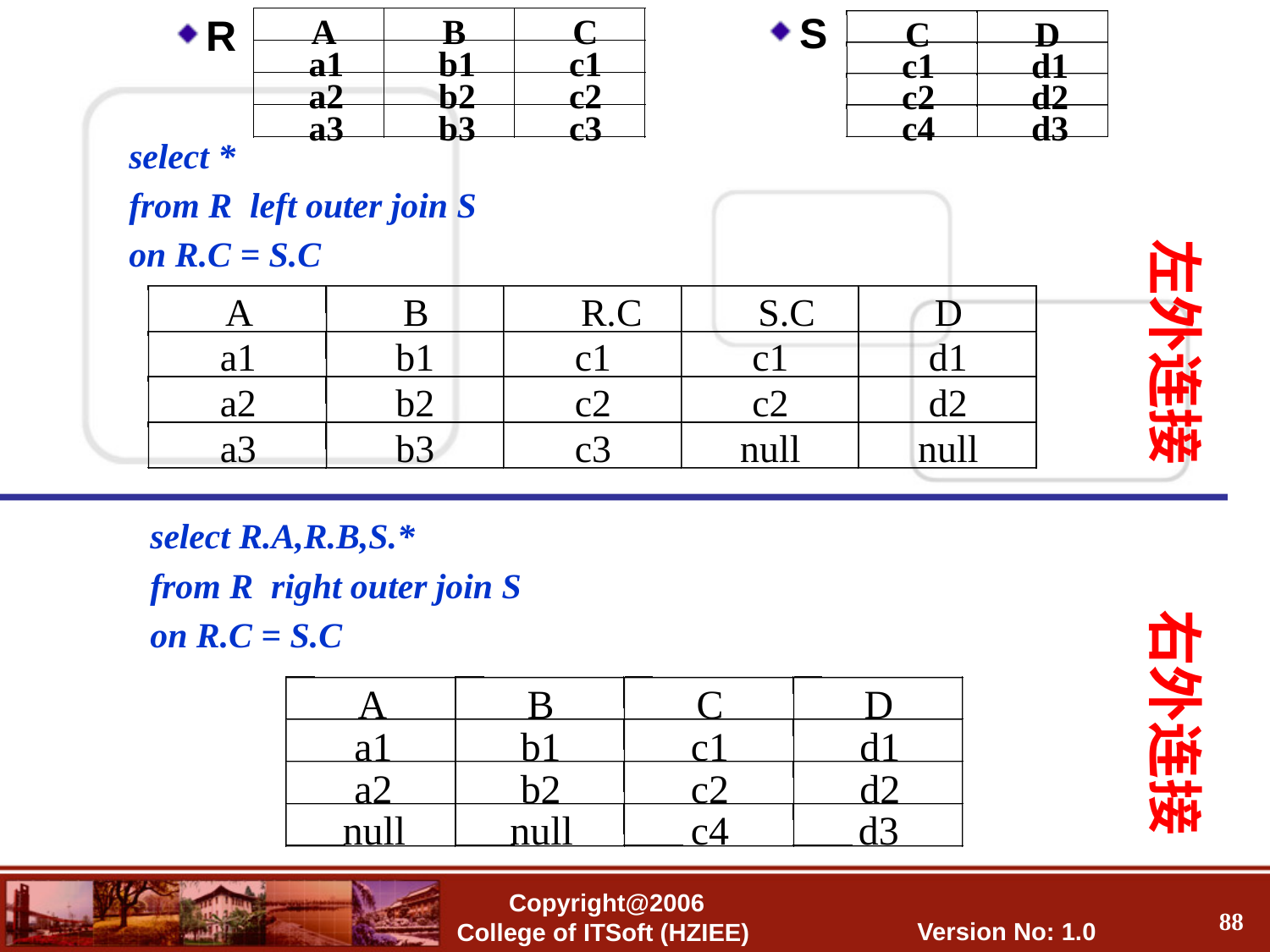

S
R

A
B
C

a1

b1

c1

a2
b2
c2

c3
a3
b3

C
D

c1
d1

c2
d2

c4
d3

select *
from R  left outer join S
on R.C = S.C
左外连接

A
B
R.C
S.C
D

a1

b1

c1

c1

d1

a2
b2
c2
c2
d2

a3
b3
c3
null
null

select R.A,R.B,S.*
from R  right outer join S
on R.C = S.C
右外连接

A

B

C

D

a1
b1
c1
d1

a2
b2
c2
d2

null

null

c4

d3